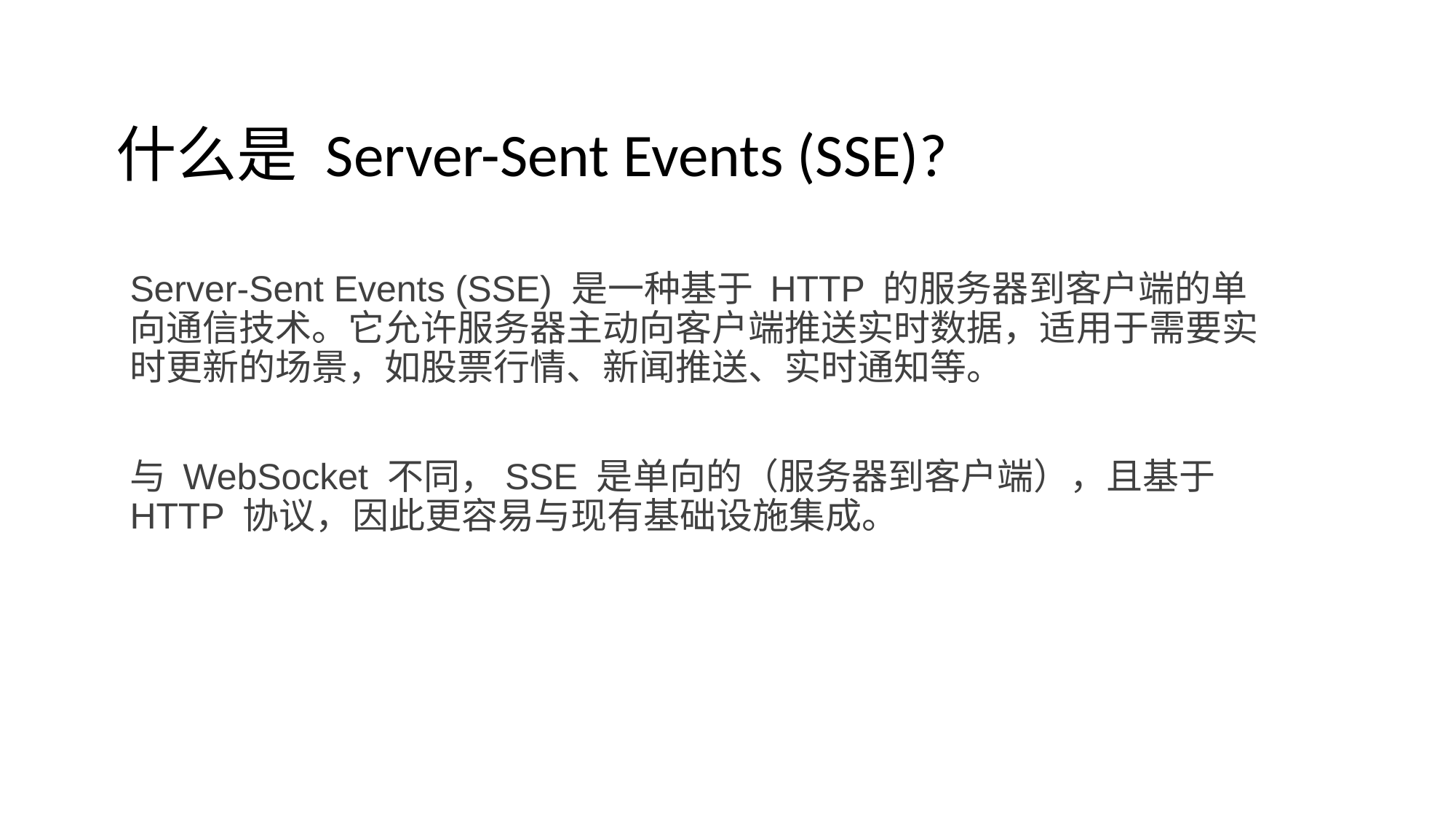

# 什么是 Server-Sent Events (SSE)?
Server-Sent Events (SSE) 是一种基于 HTTP 的服务器到客户端的单向通信技术。它允许服务器主动向客户端推送实时数据，适用于需要实时更新的场景，如股票行情、新闻推送、实时通知等。

与 WebSocket 不同，SSE 是单向的（服务器到客户端），且基于 HTTP 协议，因此更容易与现有基础设施集成。